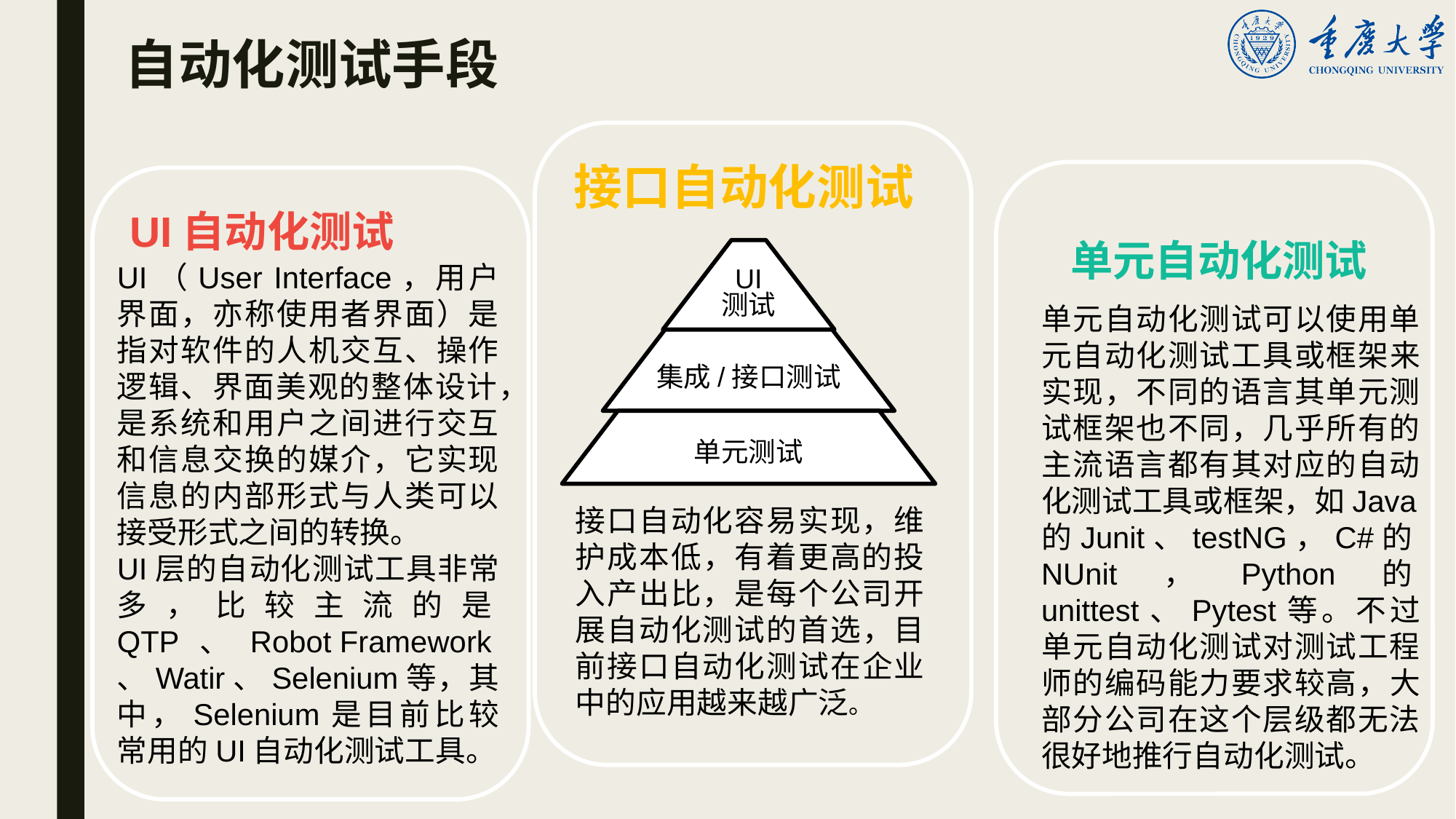

# 自动化测试手段

接口自动化测试
接口自动化容易实现，维护成本低，有着更高的投入产出比，是每个公司开展自动化测试的首选，目前接口自动化测试在企业中的应用越来越广泛。

UI自动化测试
UI（User Interface，用户界面，亦称使用者界面）是指对软件的人机交互、操作逻辑、界面美观的整体设计，是系统和用户之间进行交互和信息交换的媒介，它实现信息的内部形式与人类可以接受形式之间的转换。
UI层的自动化测试工具非常多，比较主流的是QTP、Robot Framework、Watir、Selenium等，其中，Selenium是目前比较常用的UI自动化测试工具。
单元自动化测试
单元自动化测试可以使用单元自动化测试工具或框架来实现，不同的语言其单元测试框架也不同，几乎所有的主流语言都有其对应的自动化测试工具或框架，如Java的Junit、testNG，C#的NUnit，Python的unittest、Pytest等。不过单元自动化测试对测试工程师的编码能力要求较高，大部分公司在这个层级都无法很好地推行自动化测试。
UI
测试
集成/接口测试
单元测试